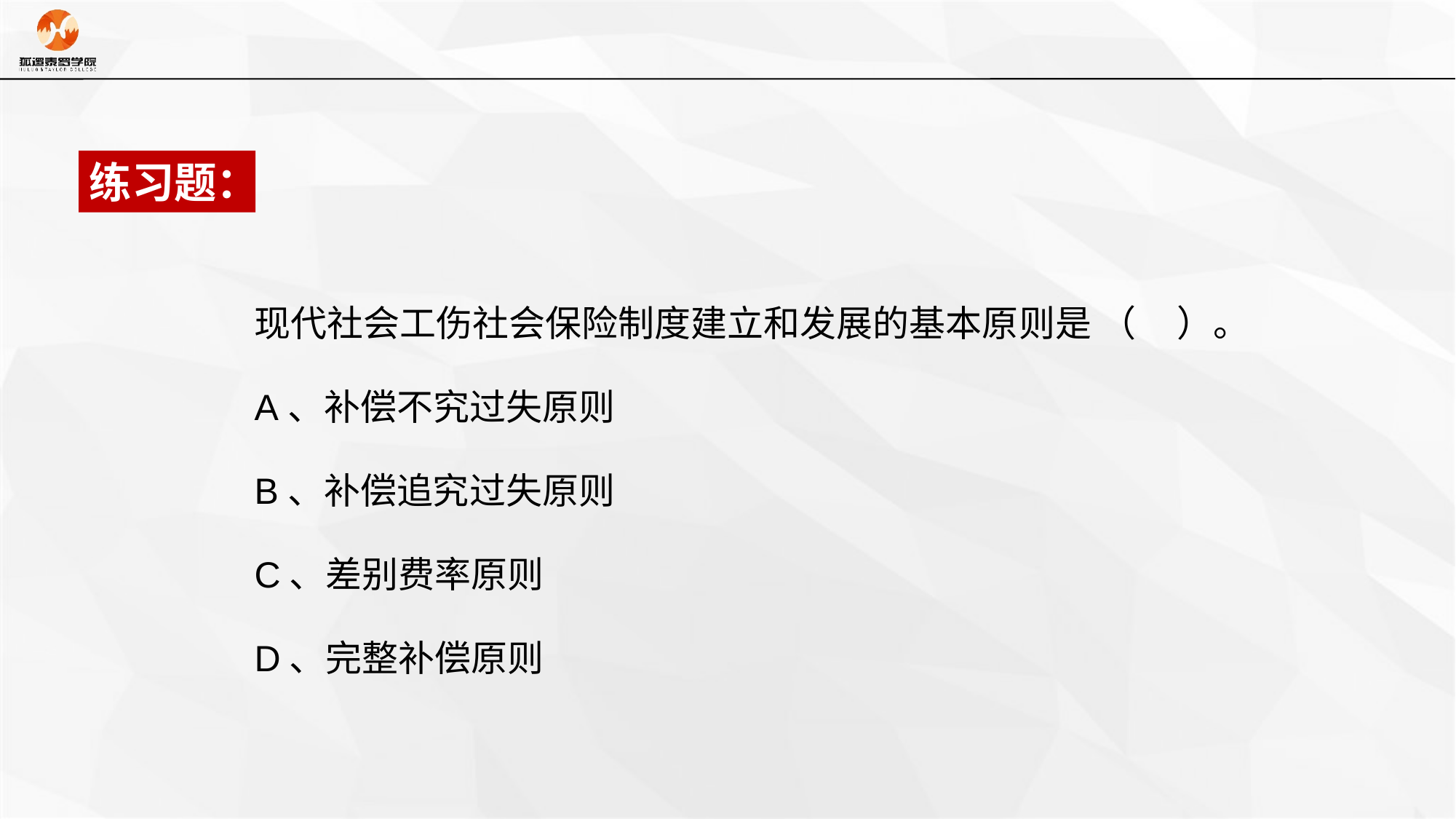

练习题：
现代社会工伤社会保险制度建立和发展的基本原则是 （     ）。
A、补偿不究过失原则
B、补偿追究过失原则
C、差别费率原则
D、完整补偿原则